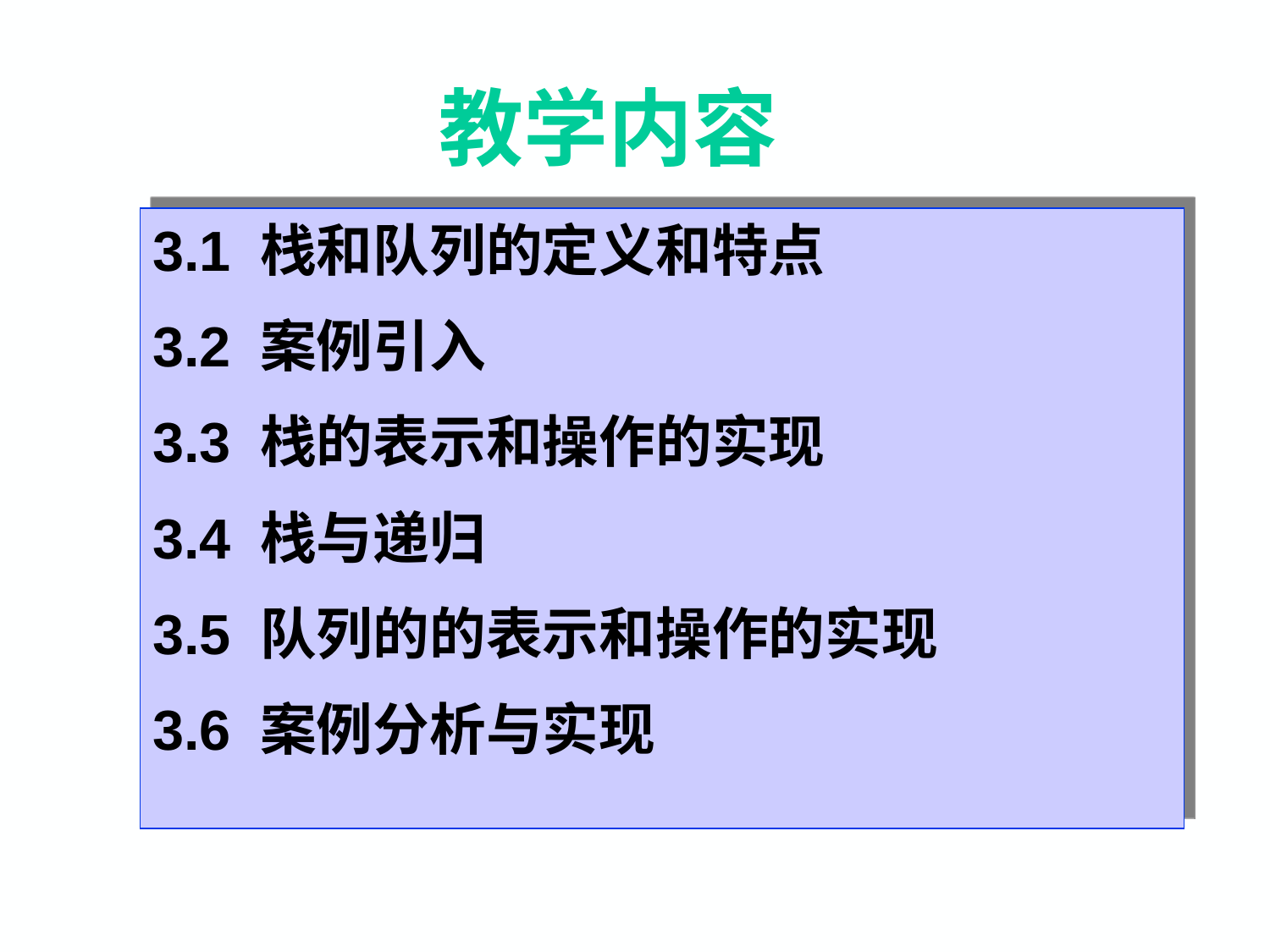

教学内容
3.1 栈和队列的定义和特点
3.2 案例引入
3.3 栈的表示和操作的实现
3.4 栈与递归
3.5 队列的的表示和操作的实现
3.6 案例分析与实现